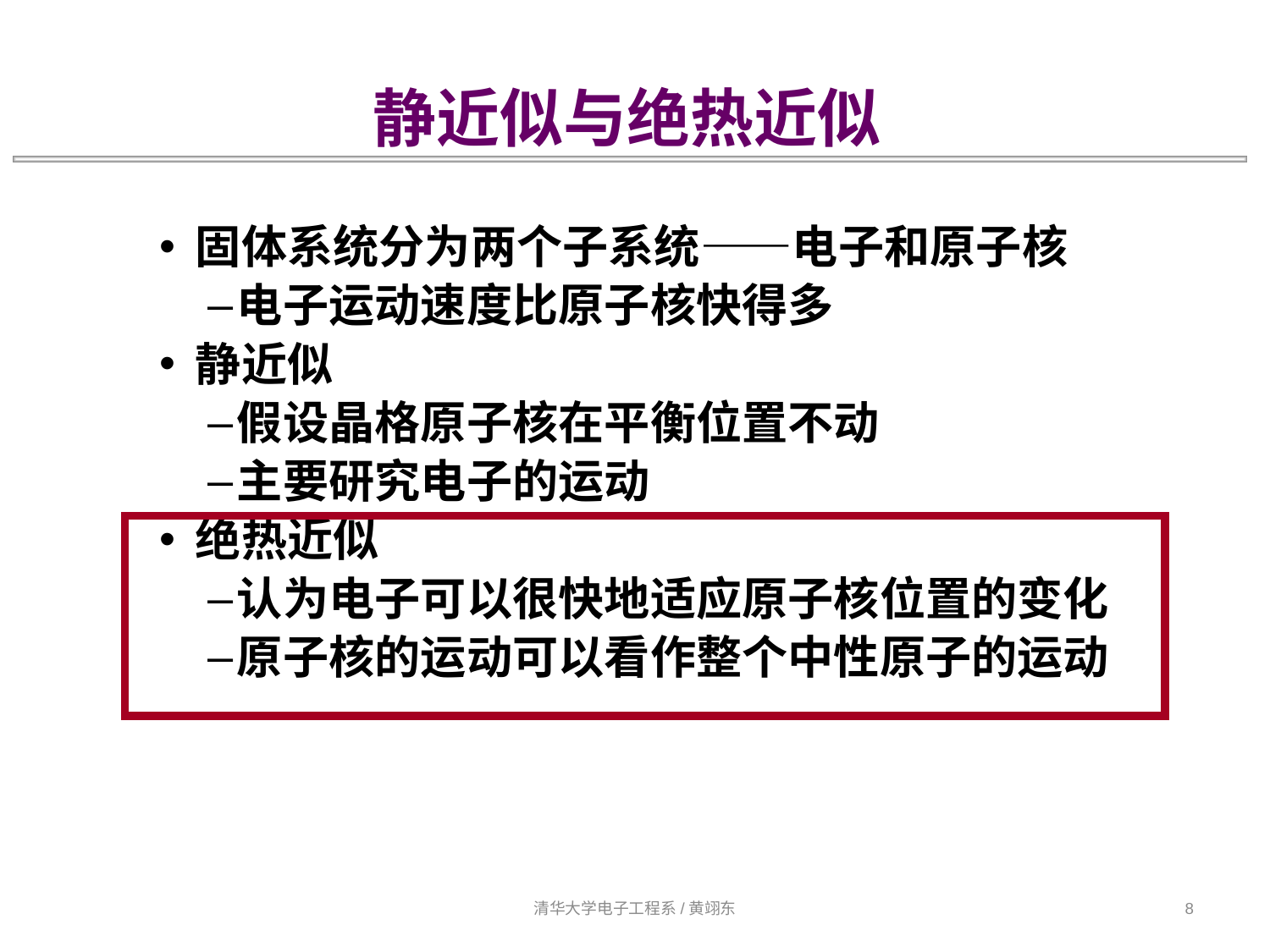

静近似与绝热近似

固体系统分为两个子系统——电子和原子核
电子运动速度比原子核快得多
静近似
假设晶格原子核在平衡位置不动
主要研究电子的运动
绝热近似
认为电子可以很快地适应原子核位置的变化
原子核的运动可以看作整个中性原子的运动

清华大学电子工程系/黄翊东
8